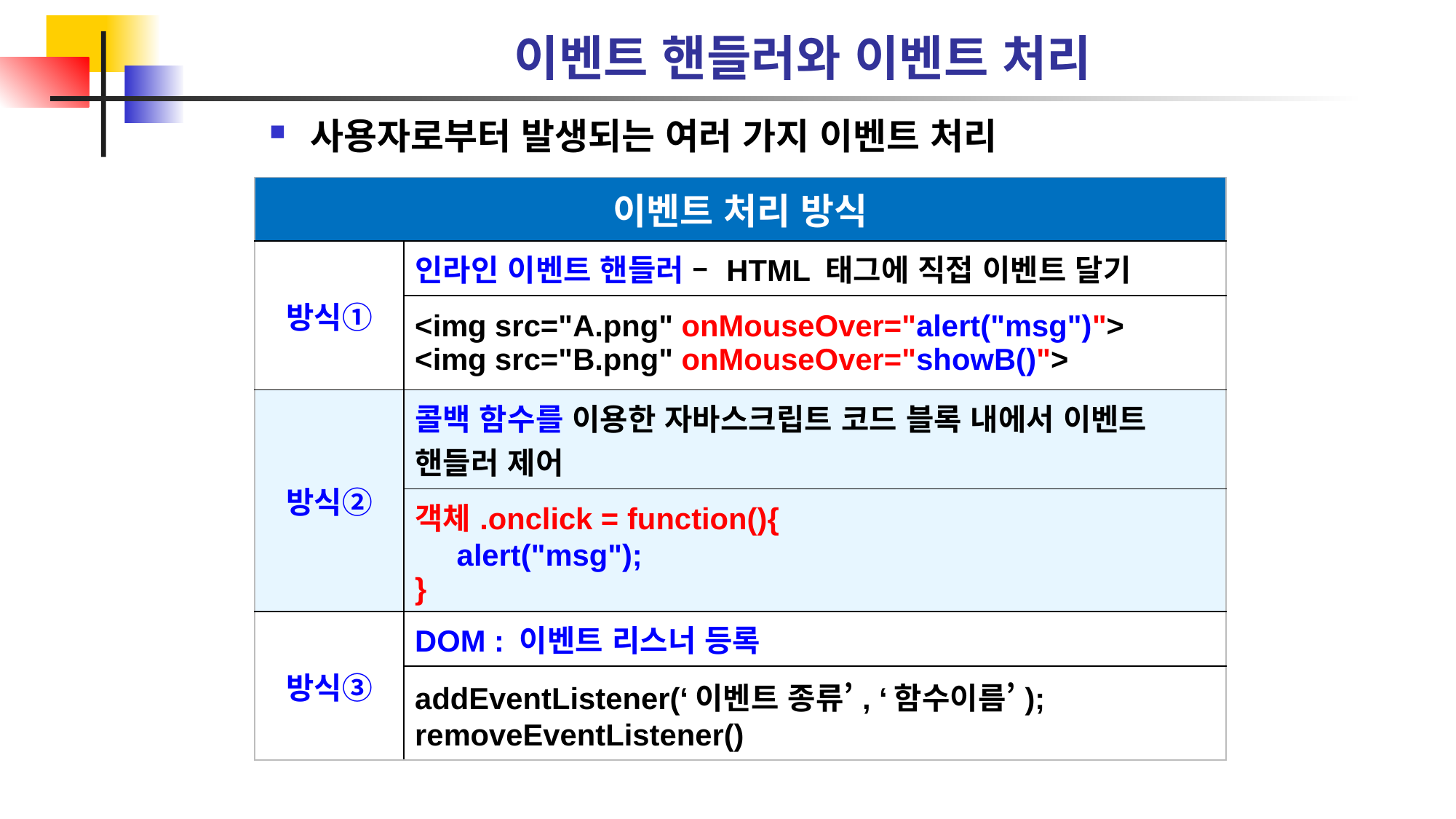

# 이벤트 핸들러와 이벤트 처리
사용자로부터 발생되는 여러 가지 이벤트 처리
| 이벤트 처리 방식 |  |
| --- | --- |
| 방식① | 인라인 이벤트 핸들러 – HTML 태그에 직접 이벤트 달기 |
|  | <img src="A.png" onMouseOver="alert("msg")"> <img src="B.png" onMouseOver="showB()"> |
| 방식② | 콜백 함수를 이용한 자바스크립트 코드 블록 내에서 이벤트 핸들러 제어 |
|  | 객체.onclick = function(){ alert("msg"); } |
| 방식③ | DOM : 이벤트 리스너 등록 |
|  | addEventListener(‘이벤트 종류’, ‘함수이름’); removeEventListener() |